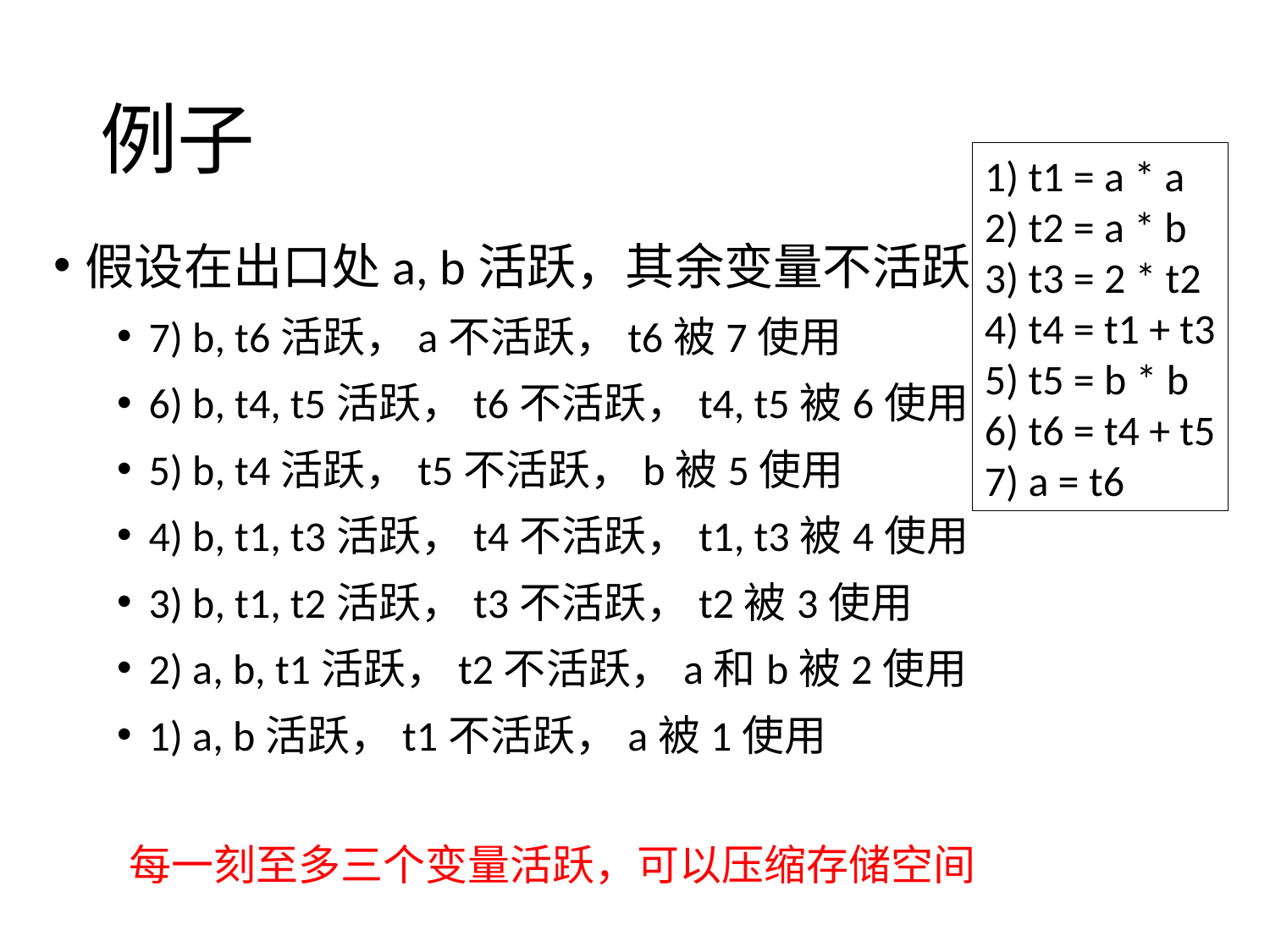

# 例子
1) t1 = a * a
2) t2 = a * b
3) t3 = 2 * t2
4) t4 = t1 + t3
5) t5 = b * b
6) t6 = t4 + t5
7) a = t6
假设在出口处a, b活跃，其余变量不活跃
7) b, t6活跃，a不活跃，t6被7使用
6) b, t4, t5活跃，t6不活跃，t4, t5被6使用
5) b, t4活跃，t5不活跃，b被5使用
4) b, t1, t3活跃，t4不活跃，t1, t3被4使用
3) b, t1, t2活跃，t3不活跃，t2被3使用
2) a, b, t1活跃，t2不活跃，a和b被2使用
1) a, b活跃，t1不活跃，a被1使用
每一刻至多三个变量活跃，可以压缩存储空间